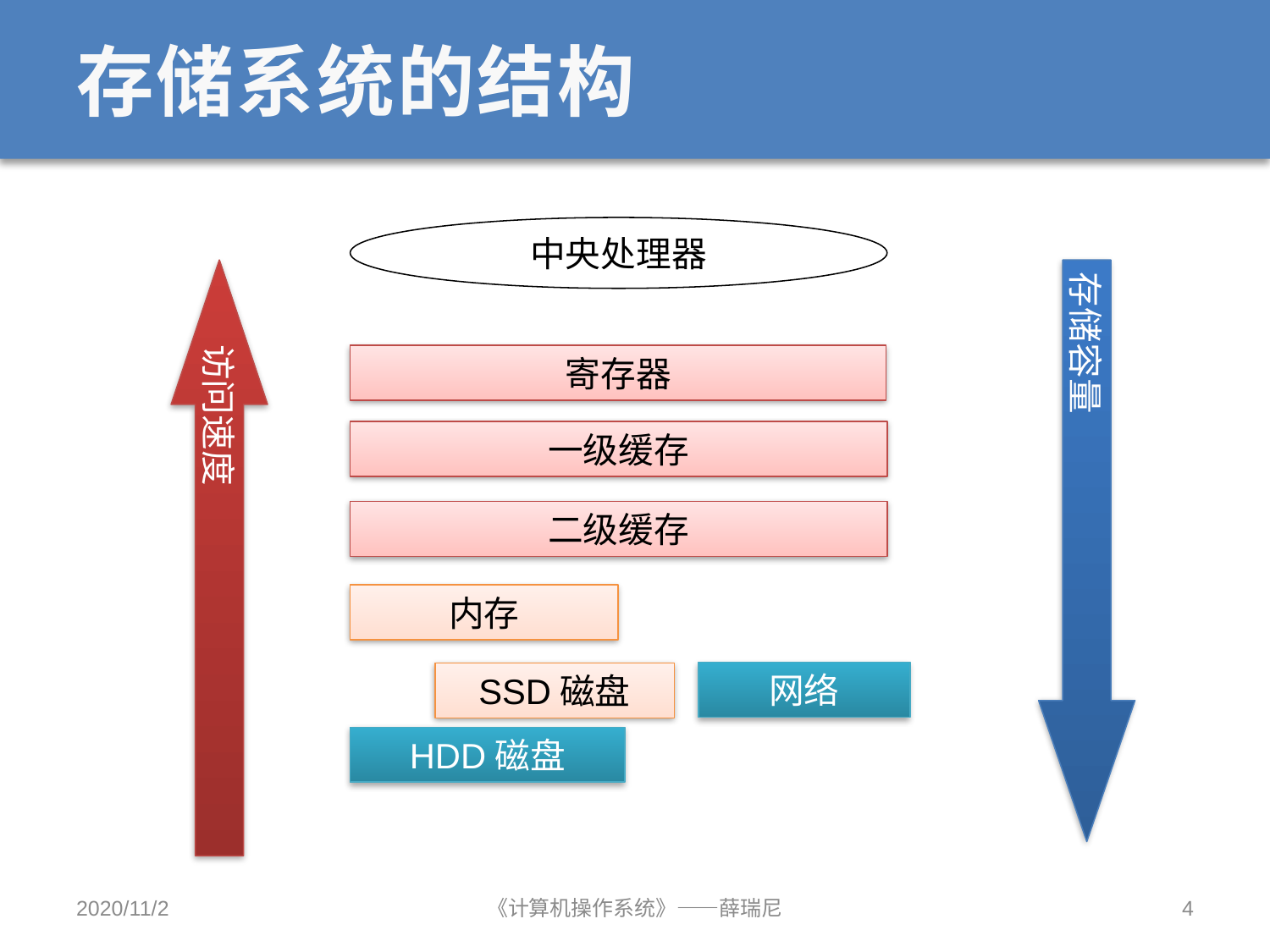

# 存储系统的结构
中央处理器
访问速度
存储容量
寄存器
一级缓存
二级缓存
内存
网络
SSD磁盘
HDD磁盘
2020/11/2
《计算机操作系统》——薛瑞尼
4